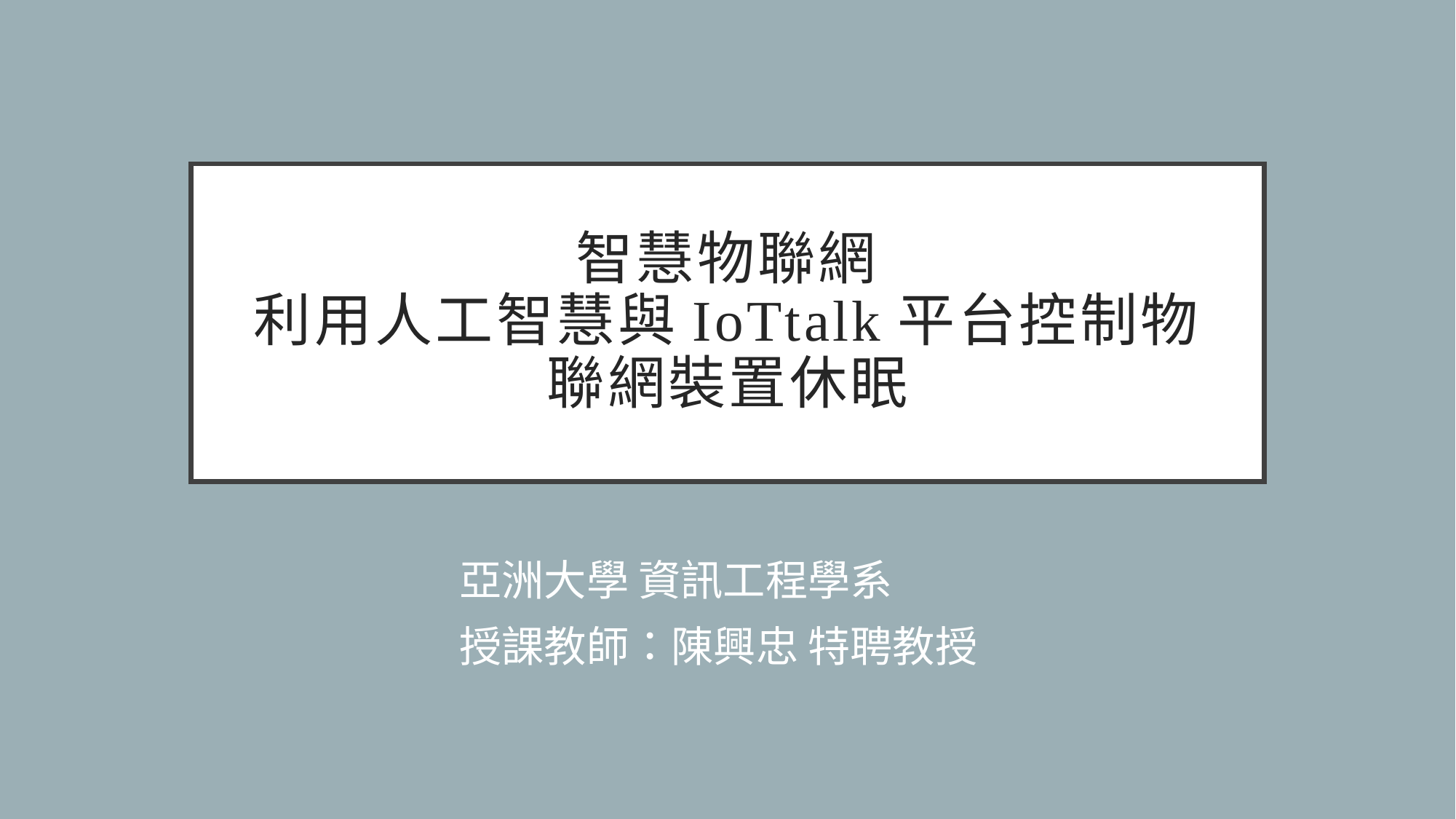

# 智慧物聯網 利用人工智慧與IoTtalk平台控制物聯網裝置休眠
亞洲大學 資訊工程學系
授課教師：陳興忠 特聘教授